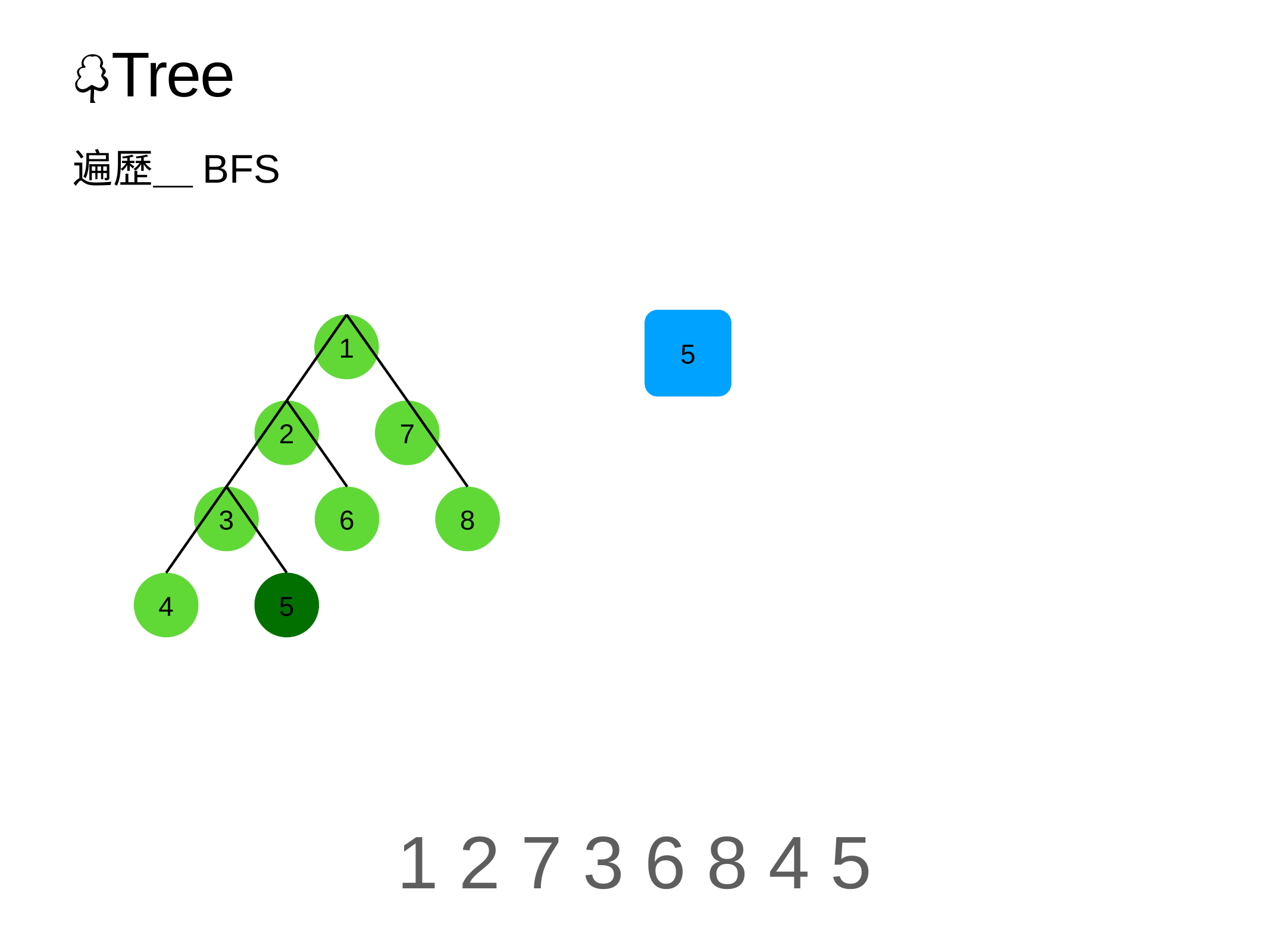

# 🌳Tree
遍歷＿BFS
5
1
2
7
3
6
8
4
5
1 2 7 3 6 8 4 5